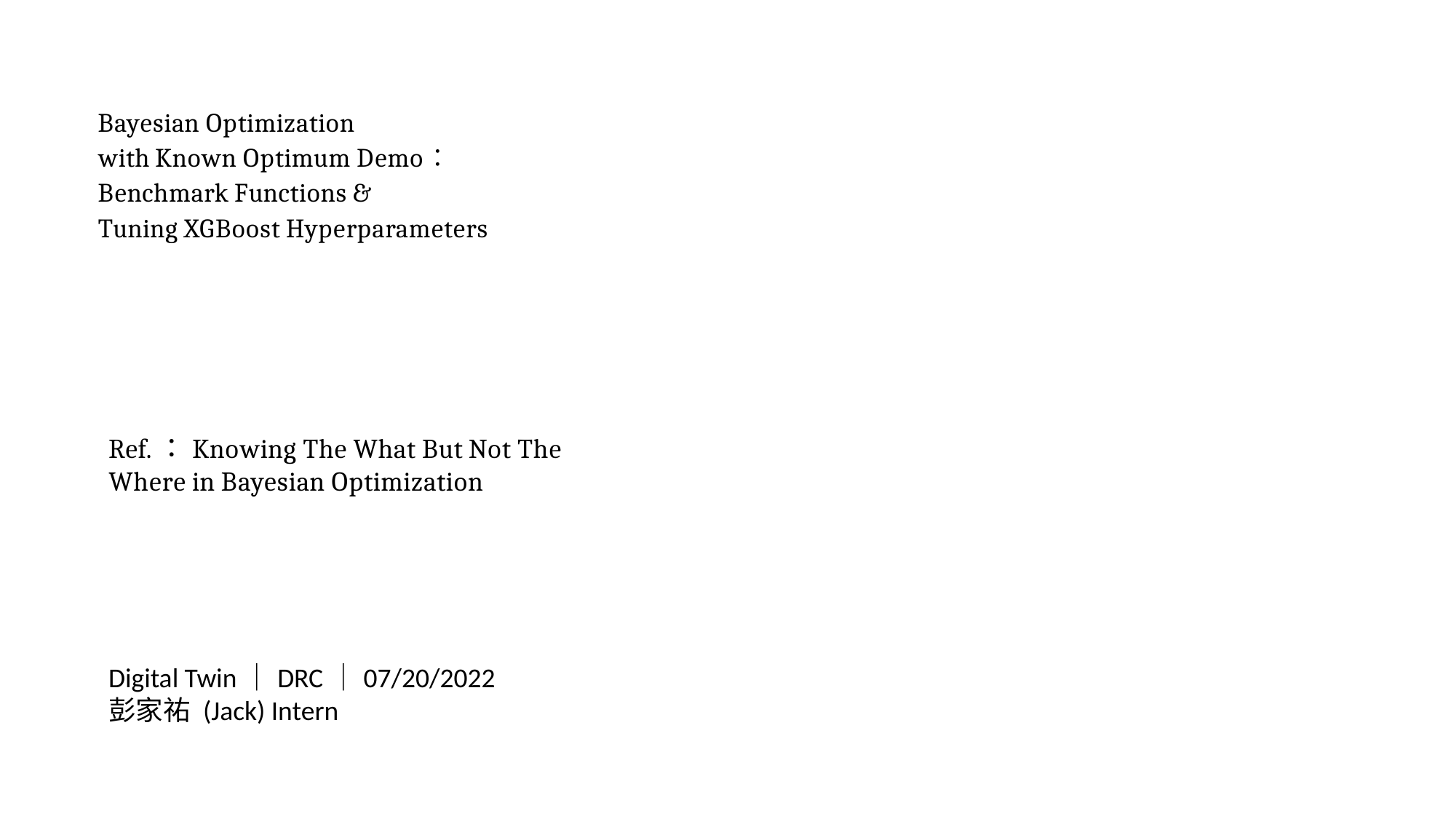

Bayesian Optimization
with Known Optimum Demo：
Benchmark Functions &
Tuning XGBoost Hyperparameters
Ref.：Knowing The What But Not The
Where in Bayesian Optimization
Digital Twin｜DRC｜07/20/2022
彭家祐 (Jack) Intern